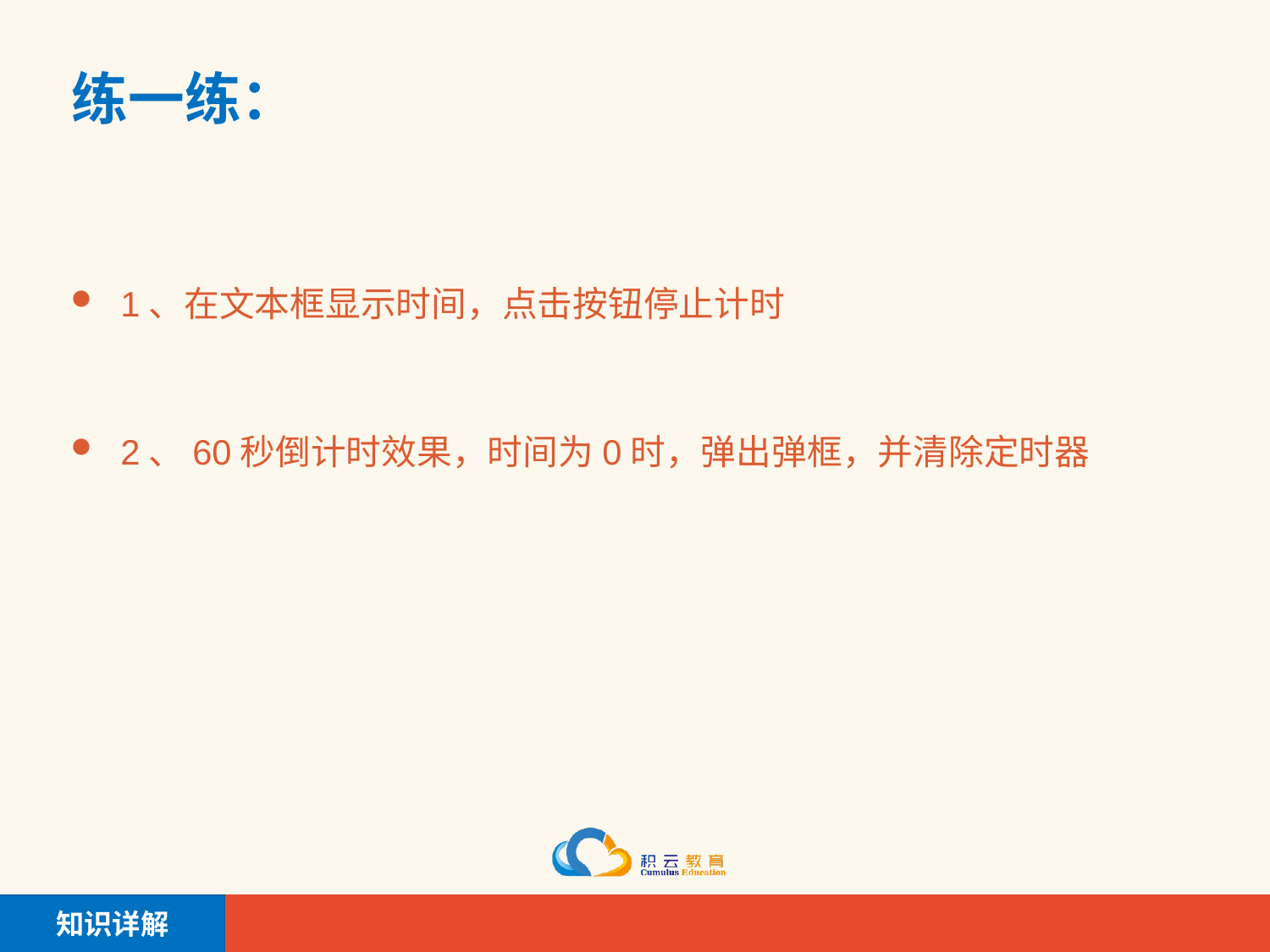

# 练一练：

1、在文本框显示时间，点击按钮停止计时

2、60秒倒计时效果，时间为0时，弹出弹框，并清除定时器